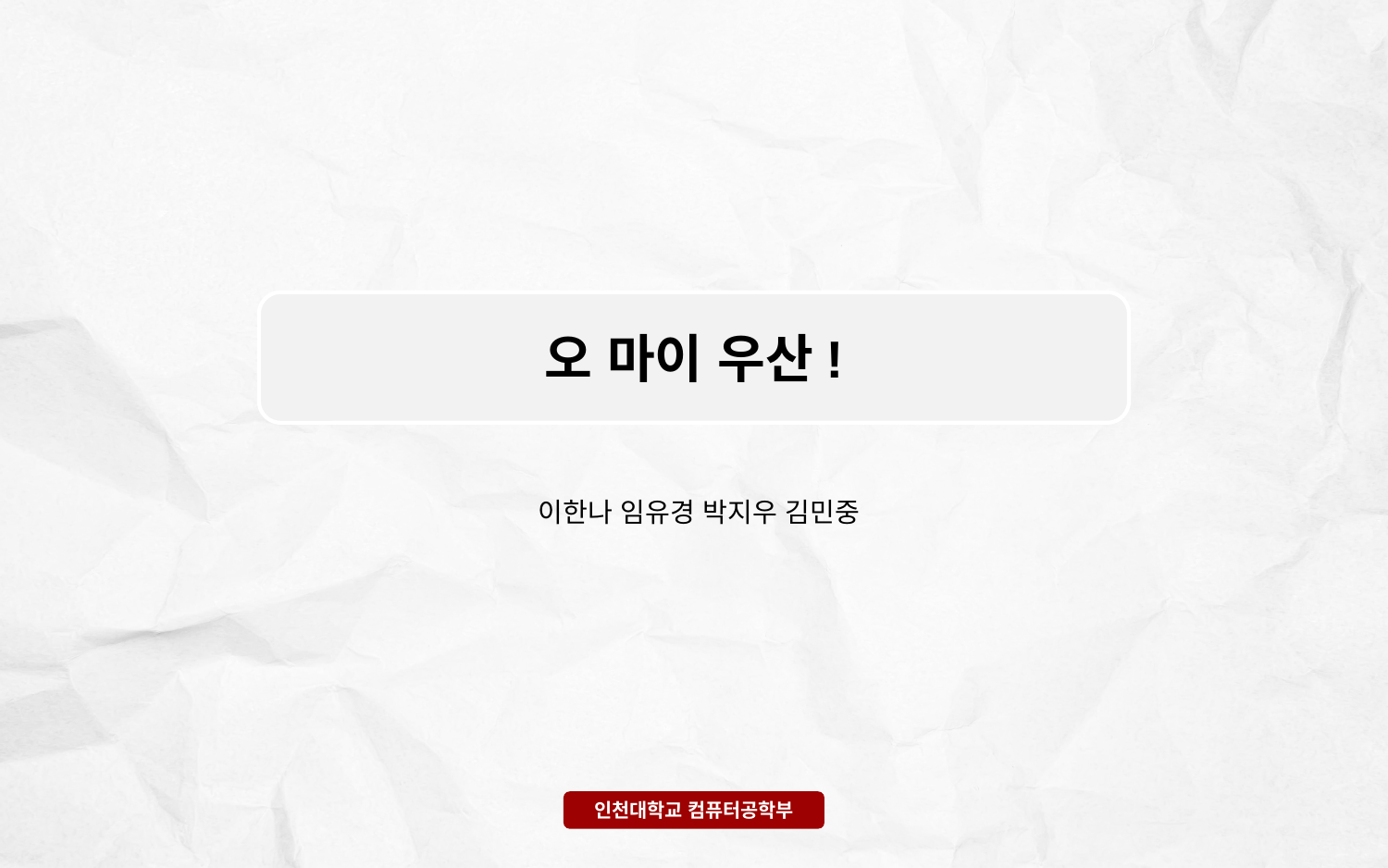

오 마이 우산!
이한나 임유경 박지우 김민중
인천대학교 컴퓨터공학부